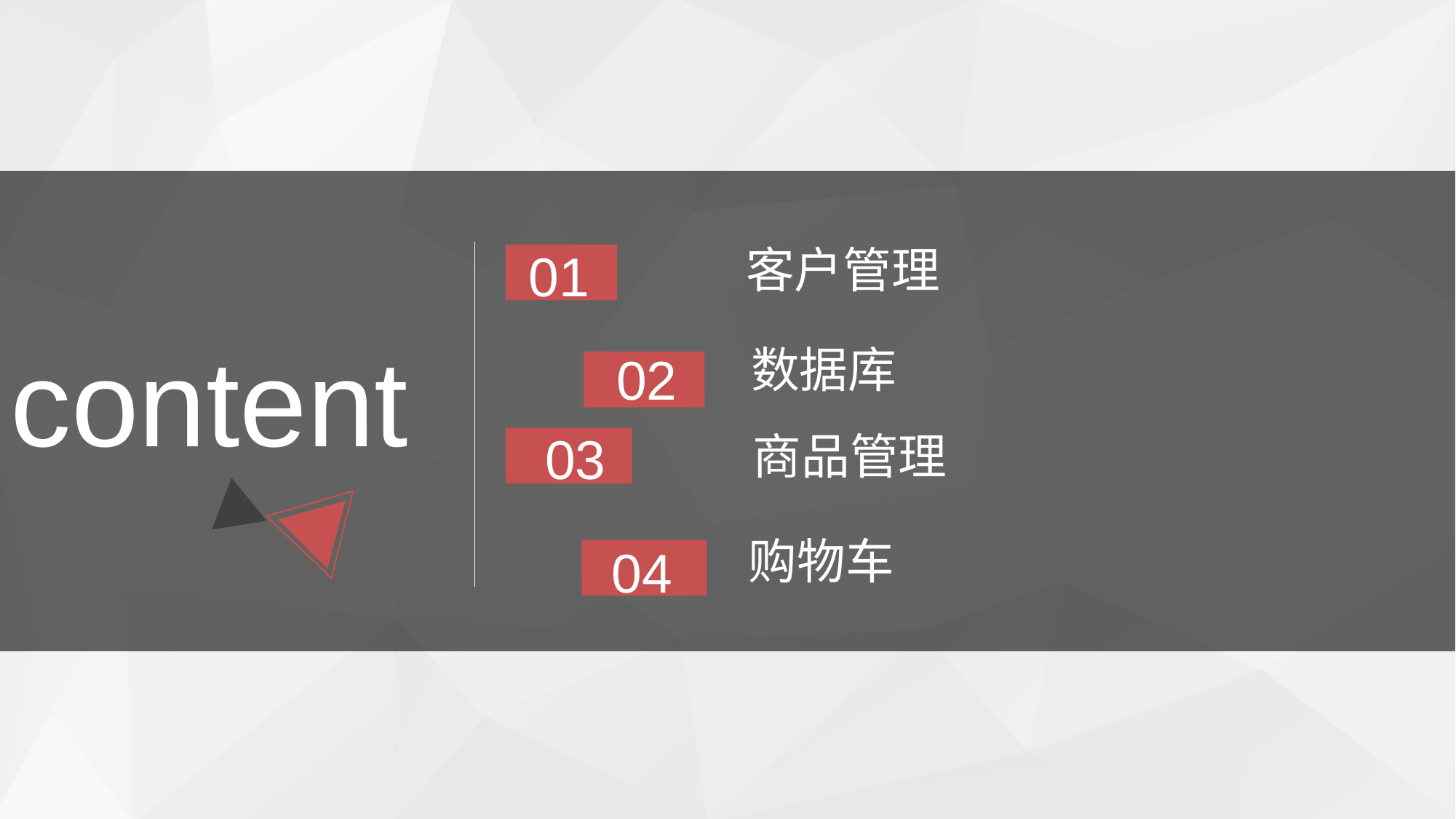

客户管理
01

content
数据库
02

03

商品管理

购物车
04